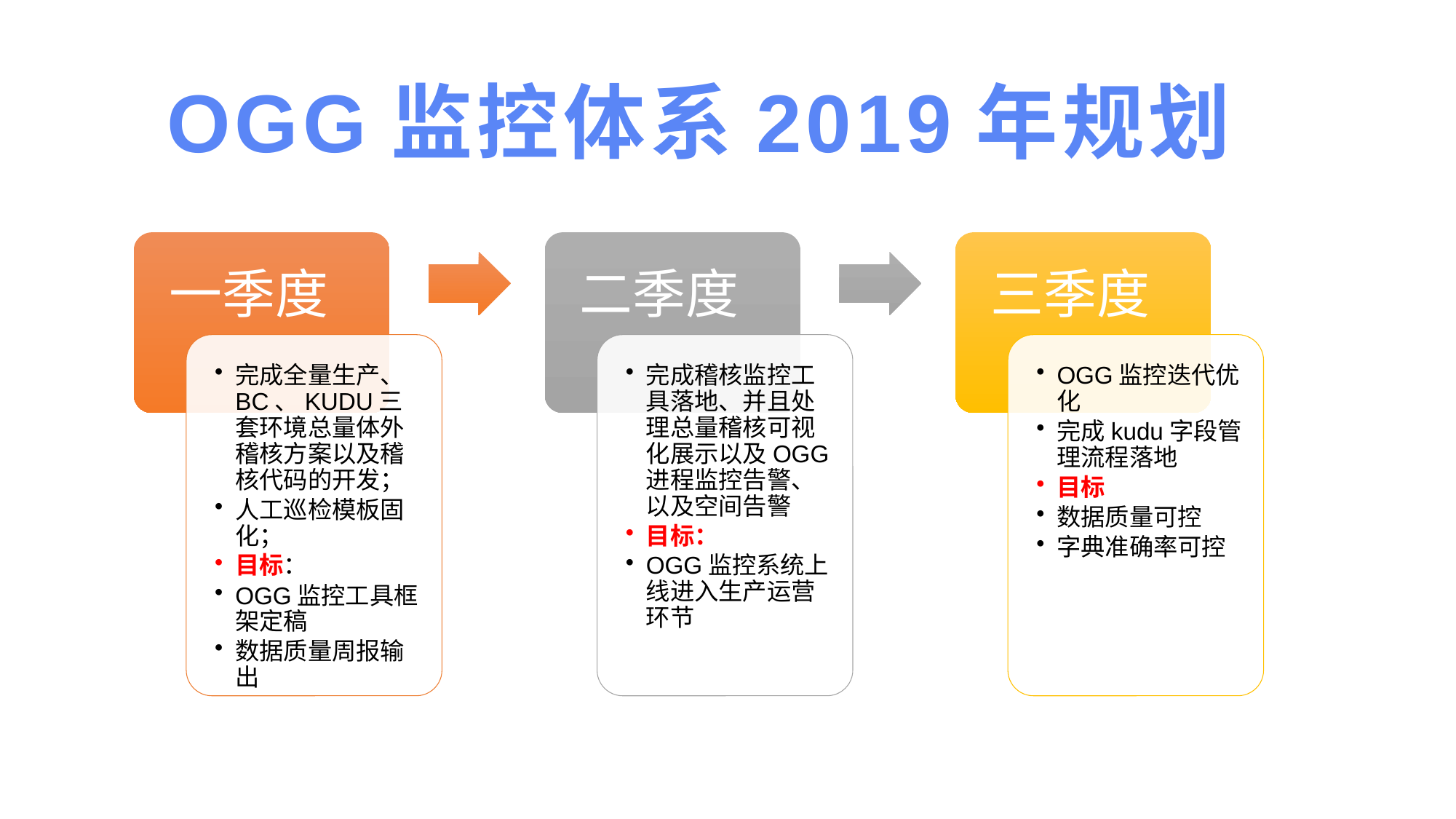

OGG监控体系2019年规划
一季度
完成全量生产、BC、KUDU三套环境总量体外稽核方案以及稽核代码的开发；
人工巡检模板固化；
目标：
OGG监控工具框架定稿
数据质量周报输出

二季度
完成稽核监控工具落地、并且处理总量稽核可视化展示以及OGG进程监控告警、以及空间告警
目标：
OGG监控系统上线进入生产运营环节

三季度
OGG监控迭代优化
完成kudu字段管理流程落地
目标
数据质量可控
字典准确率可控